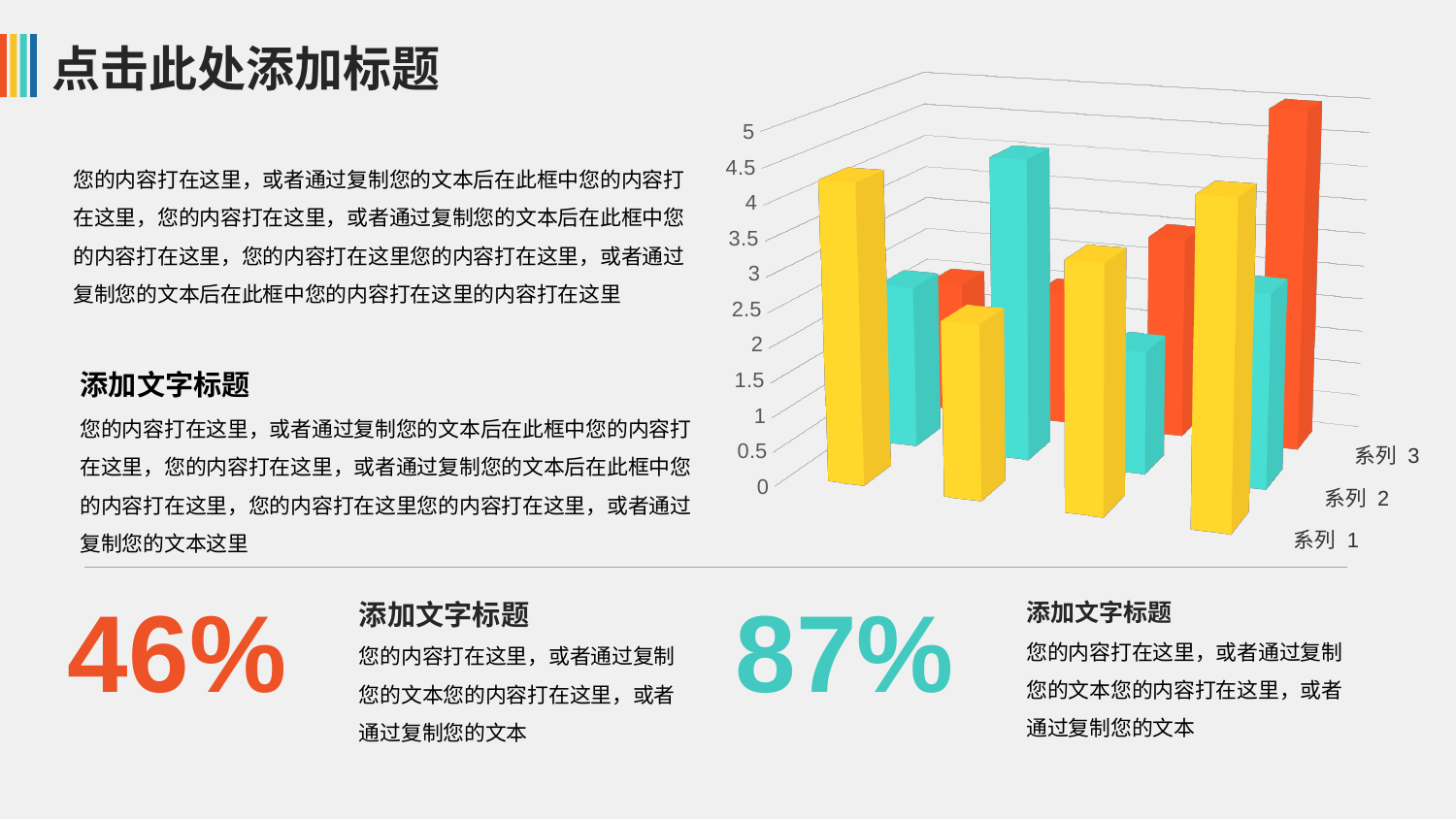

[unsupported chart]

您的内容打在这里，或者通过复制您的文本后在此框中您的内容打在这里，您的内容打在这里，或者通过复制您的文本后在此框中您的内容打在这里，您的内容打在这里您的内容打在这里，或者通过复制您的文本后在此框中您的内容打在这里的内容打在这里
添加文字标题
您的内容打在这里，或者通过复制您的文本后在此框中您的内容打在这里，您的内容打在这里，或者通过复制您的文本后在此框中您的内容打在这里，您的内容打在这里您的内容打在这里，或者通过复制您的文本这里
46%
87%
添加文字标题
您的内容打在这里，或者通过复制您的文本您的内容打在这里，或者通过复制您的文本
添加文字标题
您的内容打在这里，或者通过复制您的文本您的内容打在这里，或者通过复制您的文本